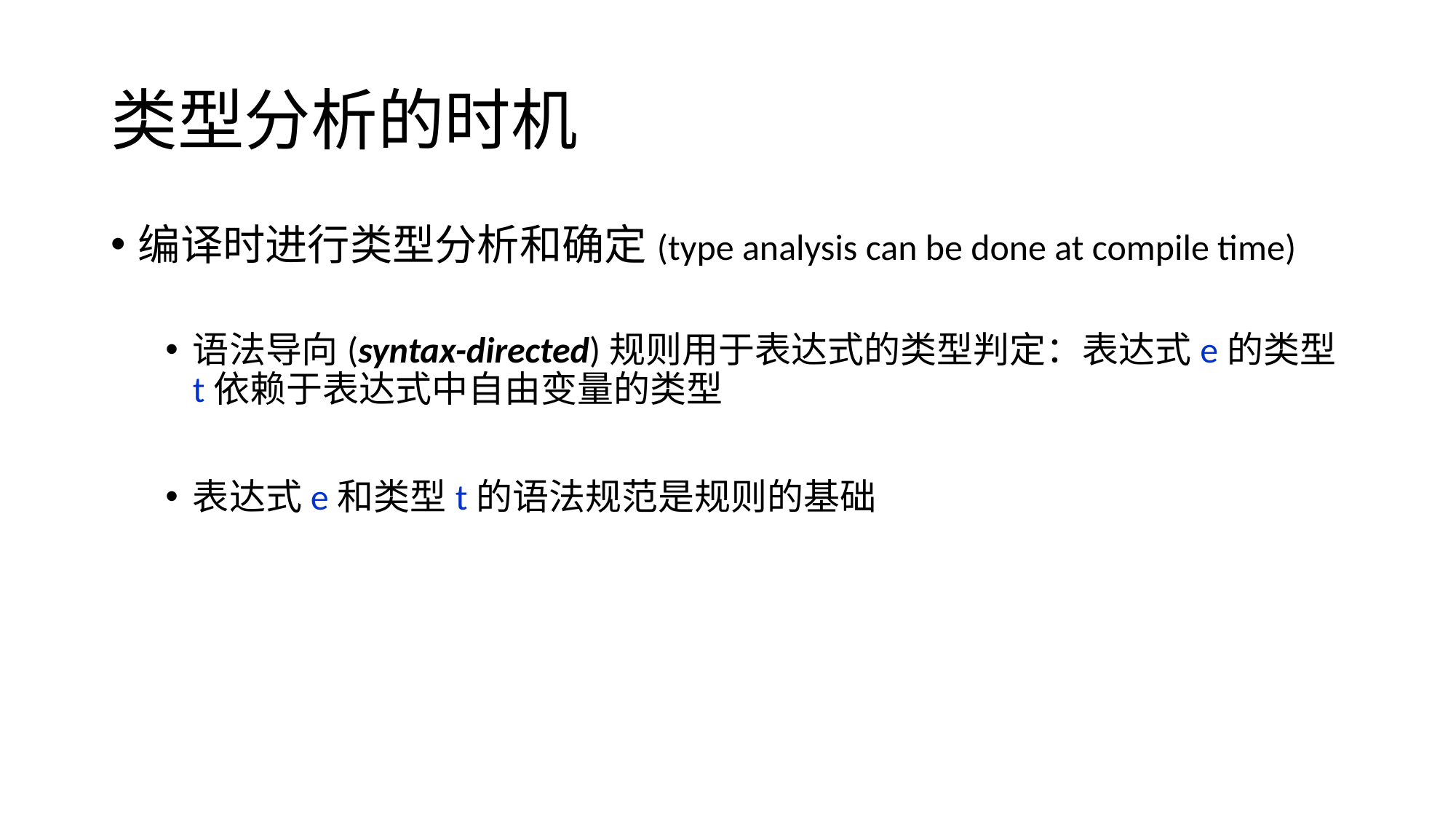

# 类型分析的时机
编译时进行类型分析和确定(type analysis can be done at compile time)

语法导向(syntax-directed)规则用于表达式的类型判定：表达式e的类型t依赖于表达式中自由变量的类型

表达式e和类型t的语法规范是规则的基础